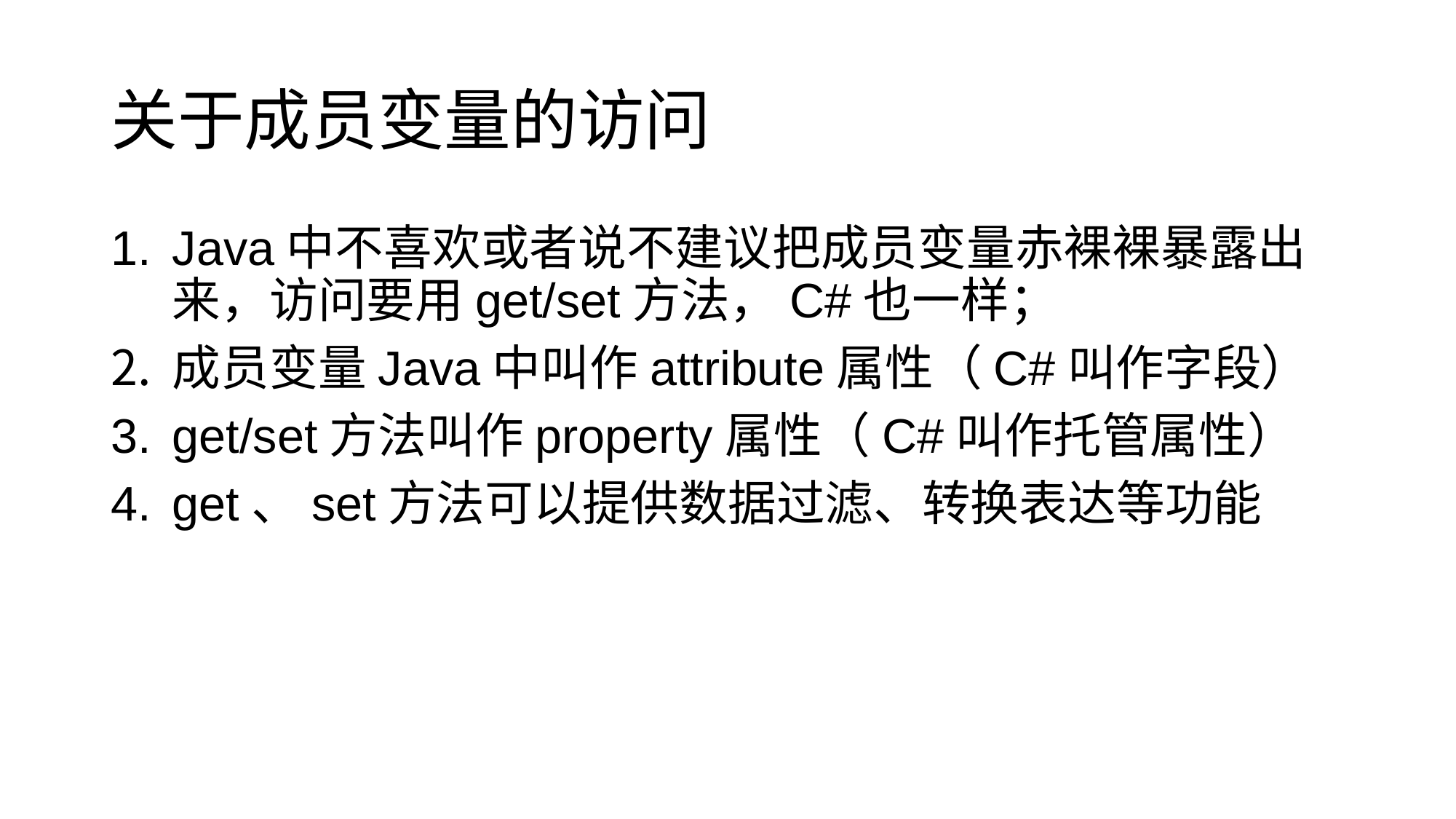

# 关于成员变量的访问
Java中不喜欢或者说不建议把成员变量赤裸裸暴露出来，访问要用get/set方法，C#也一样；
成员变量Java中叫作attribute属性（C#叫作字段）
get/set方法叫作property属性（C#叫作托管属性）
get、set方法可以提供数据过滤、转换表达等功能